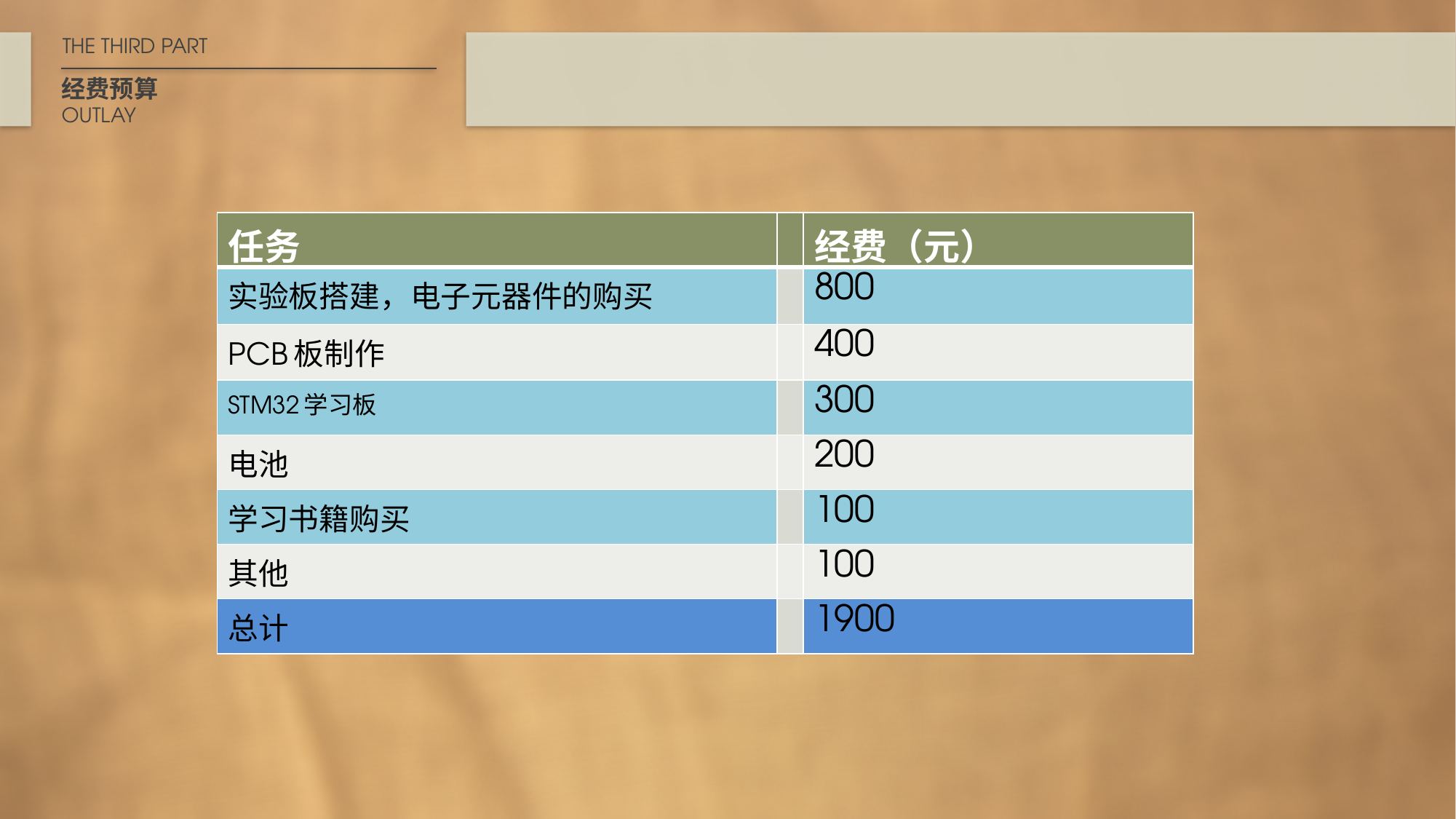

THE THIRD PART
经费预算
OUTLAY

| 任务 |  | 经费（元） |
| --- | --- | --- |
| 实验板搭建，电子元器件的购买 |  | 800 |
| PCB板制作 |  | 400 |
| STM32学习板 |  | 300 |
| 电池 |  | 200 |
| 学习书籍购买 |  | 100 |
| 其他 |  | 100 |
| 总计 |  | 1900 |